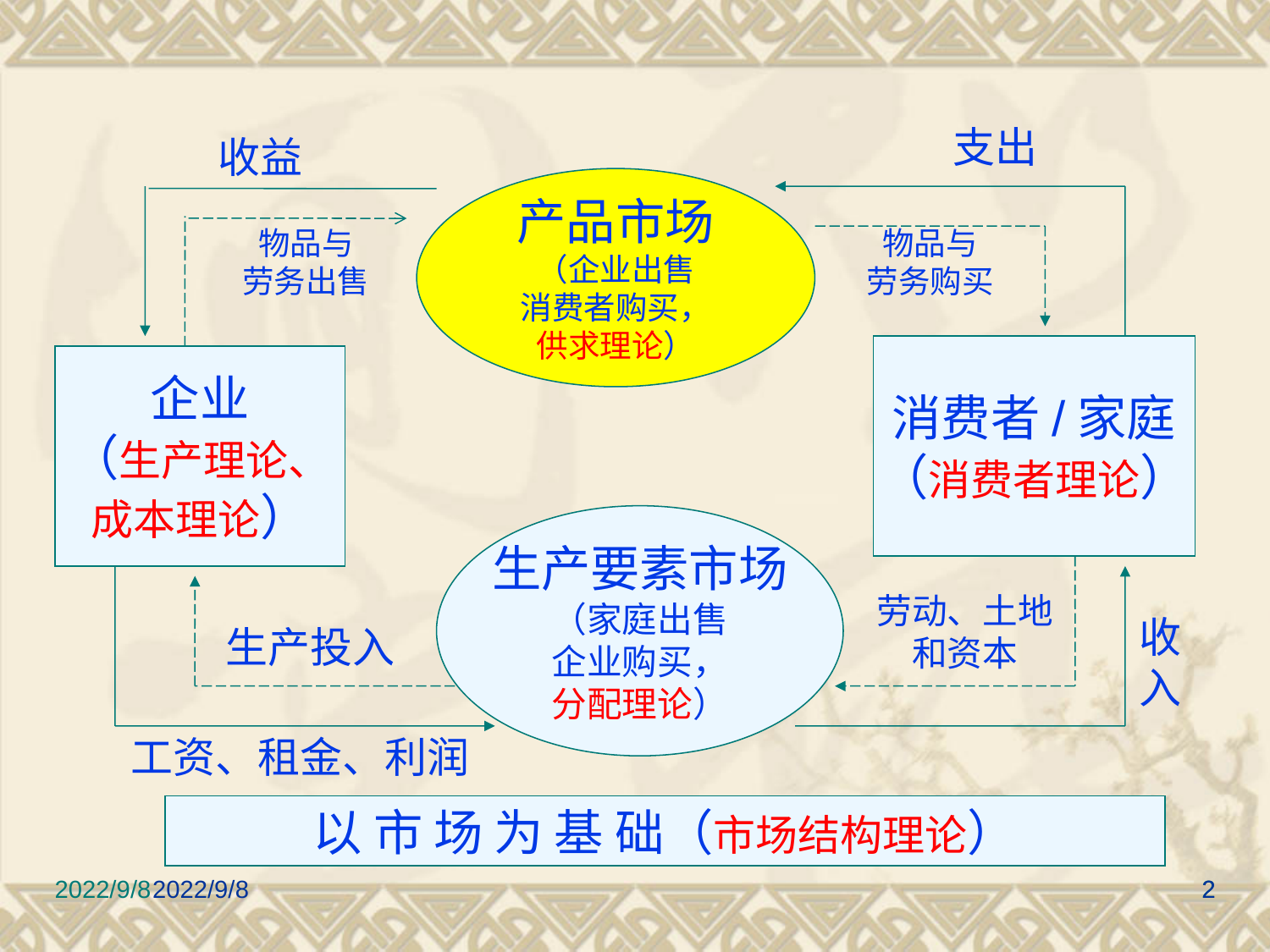

支出
收益
产品市场
（企业出售
消费者购买，
供求理论）

物品与
劳务出售

物品与
劳务购买
消费者/家庭
（消费者理论）
企业
（生产理论、
成本理论）
生产要素市场
（家庭出售
企业购买，
分配理论）

劳动、土地
和资本
收
入
生产投入

工资、租金、利润
以 市 场 为 基 础（市场结构理论）
2022/9/8
2022/9/8
2
2